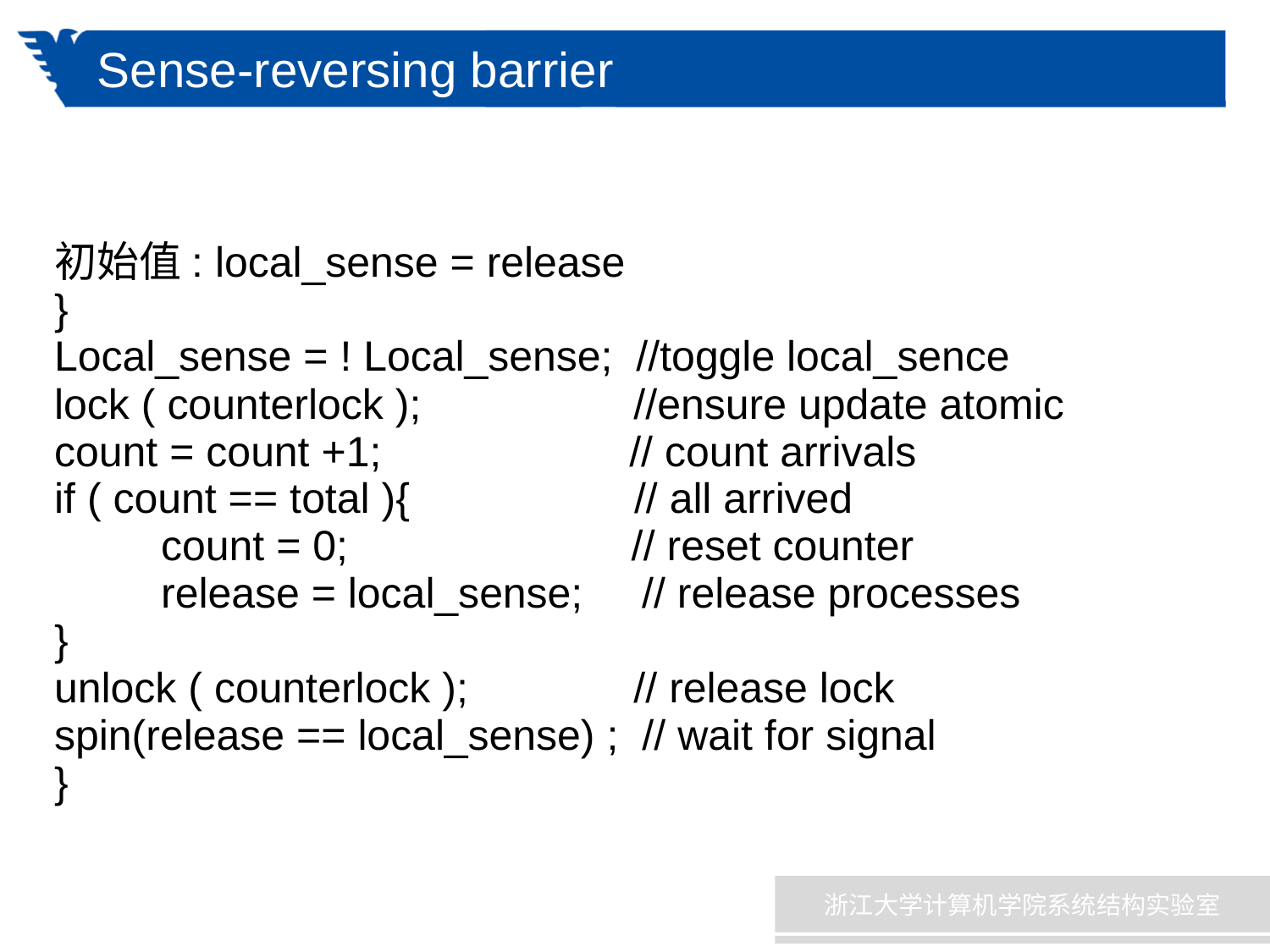

# Sense-reversing barrier
初始值: local_sense = release
}
Local_sense = ! Local_sense;  //toggle local_sence
lock ( counterlock );                  //ensure update atomic
count = count +1;                     // count arrivals
if ( count == total ){                   // all arrived
         count = 0;                        // reset counter
         release = local_sense;     // release processes
}
unlock ( counterlock );              // release lock
spin(release == local_sense) ;  // wait for signal
}